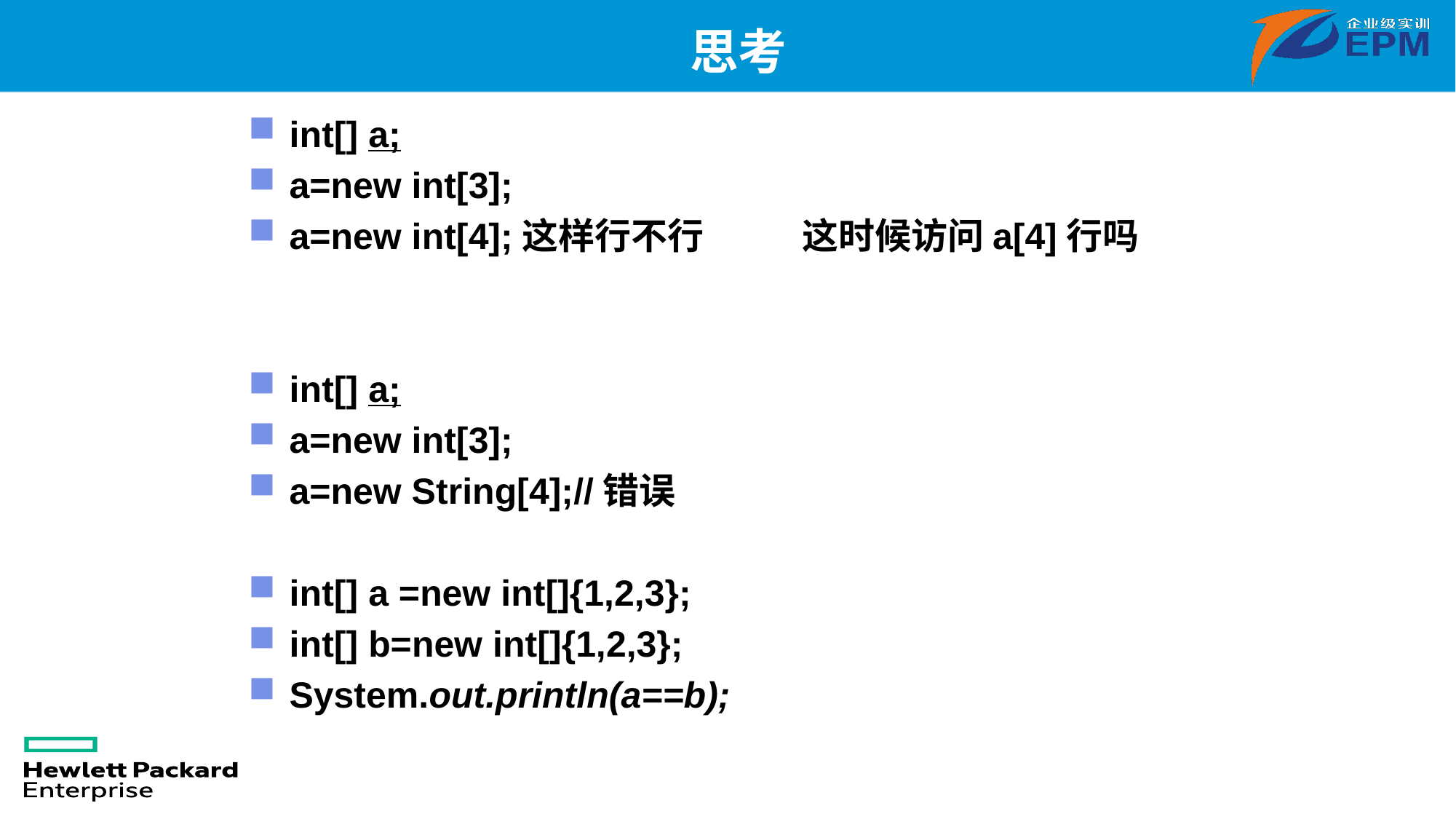

# 思考
int[] a;
a=new int[3];
a=new int[4];这样行不行            这时候访问a[4]行吗

int[] a;
a=new int[3];
a=new String[4];//错误

int[] a =new int[]{1,2,3};
int[] b=new int[]{1,2,3};
System.out.println(a==b);